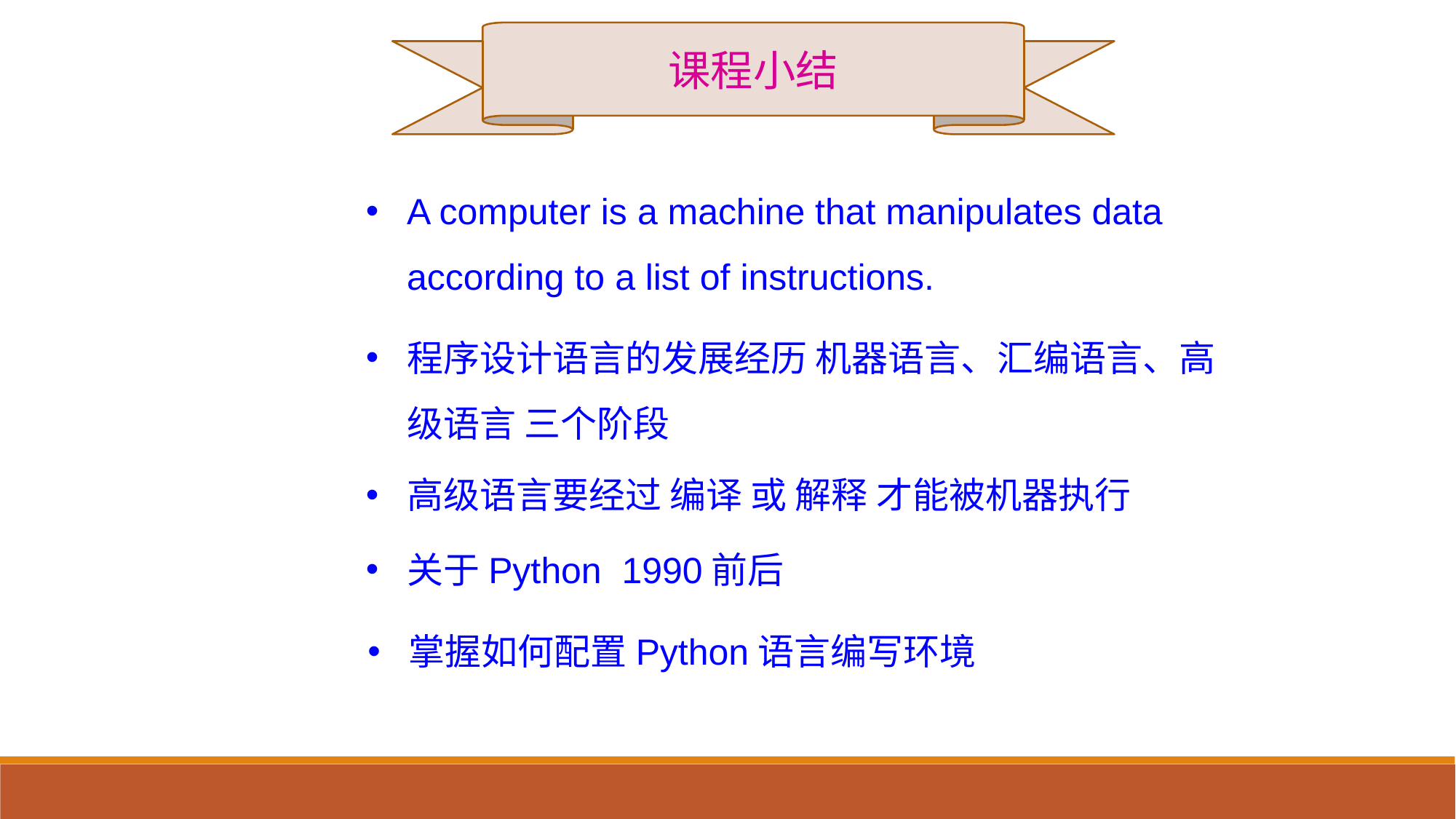

课程小结
A computer is a machine that manipulates data according to a list of instructions.
程序设计语言的发展经历 机器语言、汇编语言、高级语言 三个阶段
高级语言要经过 编译 或 解释 才能被机器执行
关于Python  1990前后
掌握如何配置Python语言编写环境